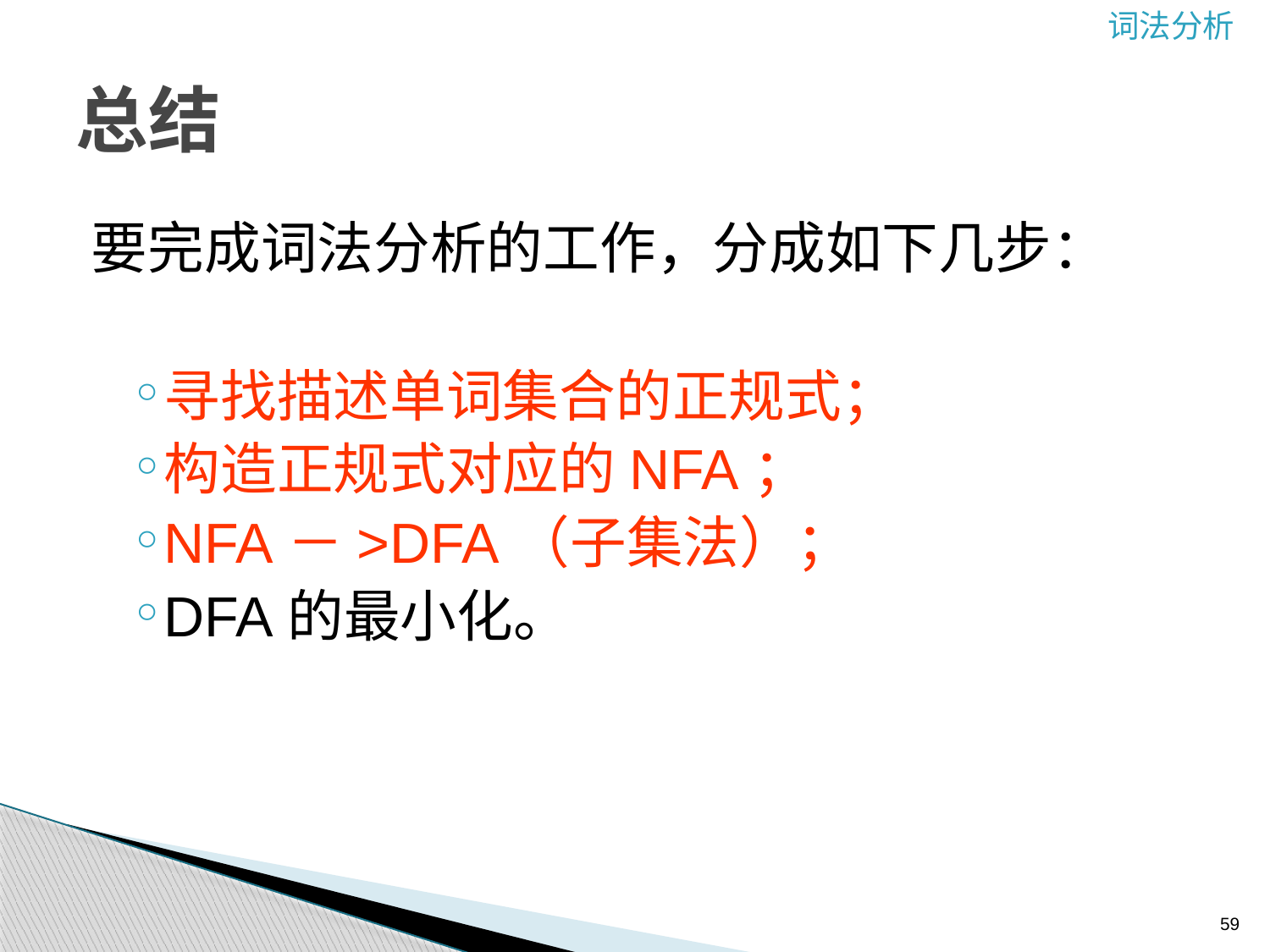

# 总结
要完成词法分析的工作，分成如下几步：

寻找描述单词集合的正规式；
构造正规式对应的NFA；
NFA－>DFA（子集法）；
DFA的最小化。

59